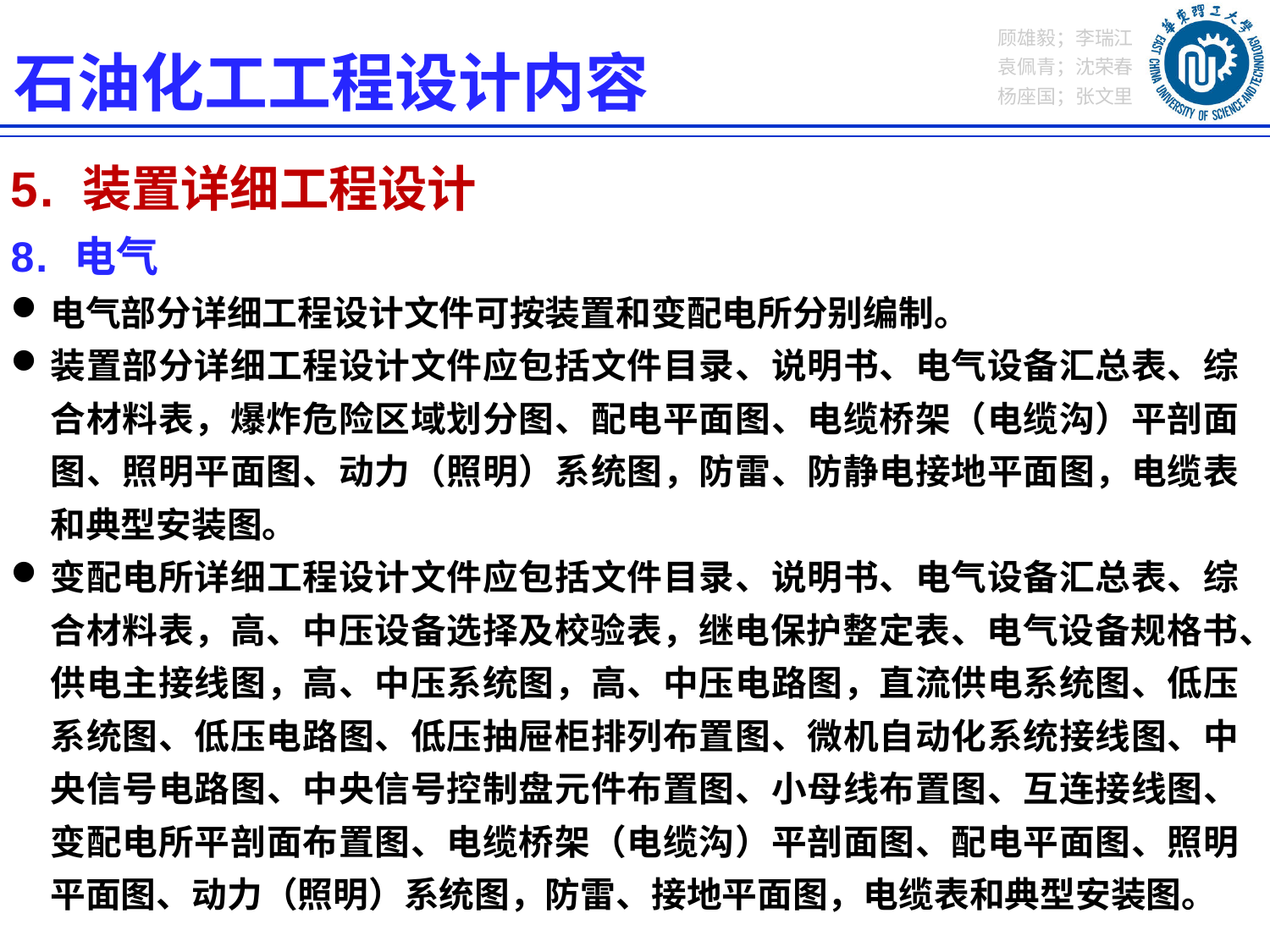

石油化工工程设计内容
装置详细工程设计
电气
电气部分详细工程设计文件可按装置和变配电所分别编制。
装置部分详细工程设计文件应包括文件目录、说明书、电气设备汇总表、综合材料表，爆炸危险区域划分图、配电平面图、电缆桥架（电缆沟）平剖面图、照明平面图、动力（照明）系统图，防雷、防静电接地平面图，电缆表和典型安装图。
变配电所详细工程设计文件应包括文件目录、说明书、电气设备汇总表、综合材料表，高、中压设备选择及校验表，继电保护整定表、电气设备规格书、供电主接线图，高、中压系统图，高、中压电路图，直流供电系统图、低压系统图、低压电路图、低压抽屉柜排列布置图、微机自动化系统接线图、中央信号电路图、中央信号控制盘元件布置图、小母线布置图、互连接线图、变配电所平剖面布置图、电缆桥架（电缆沟）平剖面图、配电平面图、照明平面图、动力（照明）系统图，防雷、接地平面图，电缆表和典型安装图。